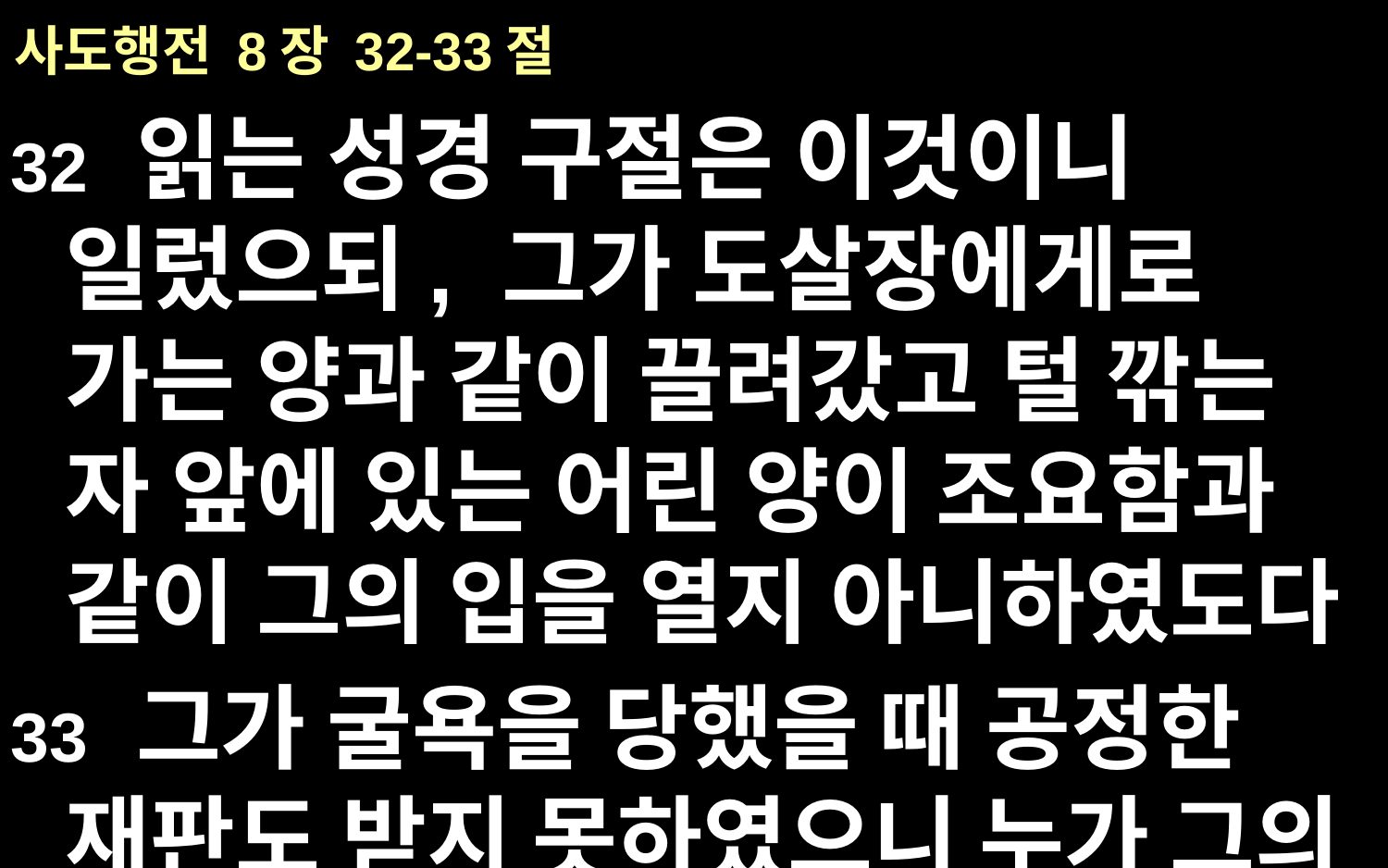

# 사도행전 8장 32-33절
32 읽는 성경 구절은 이것이니 일렀으되, 그가 도살장에게로 가는 양과 같이 끌려갔고 털 깎는 자 앞에 있는 어린 양이 조요함과 같이 그의 입을 열지 아니하였도다
33 그가 굴욕을 당했을 때 공정한 재판도 받지 못하였으니 누가 그의 세대를 말하리요. 그의 생명이 땅에서 빼앗김이로다 하였거늘